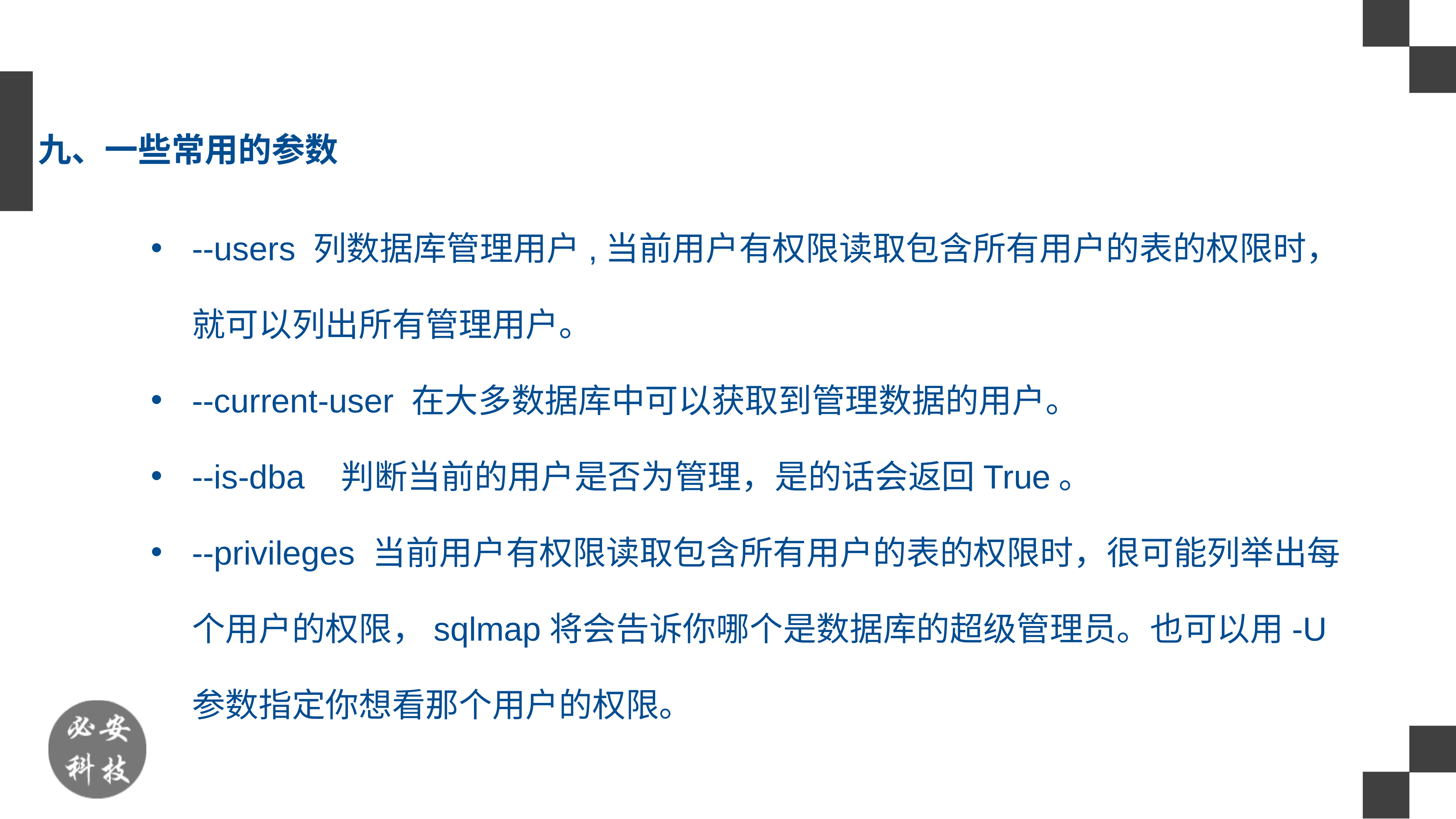

九、一些常用的参数
--users 列数据库管理用户,当前用户有权限读取包含所有用户的表的权限时，就可以列出所有管理用户。
--current-user 在大多数据库中可以获取到管理数据的用户。
--is-dba   判断当前的用户是否为管理，是的话会返回True。
--privileges 当前用户有权限读取包含所有用户的表的权限时，很可能列举出每个用户的权限，sqlmap将会告诉你哪个是数据库的超级管理员。也可以用-U参数指定你想看那个用户的权限。